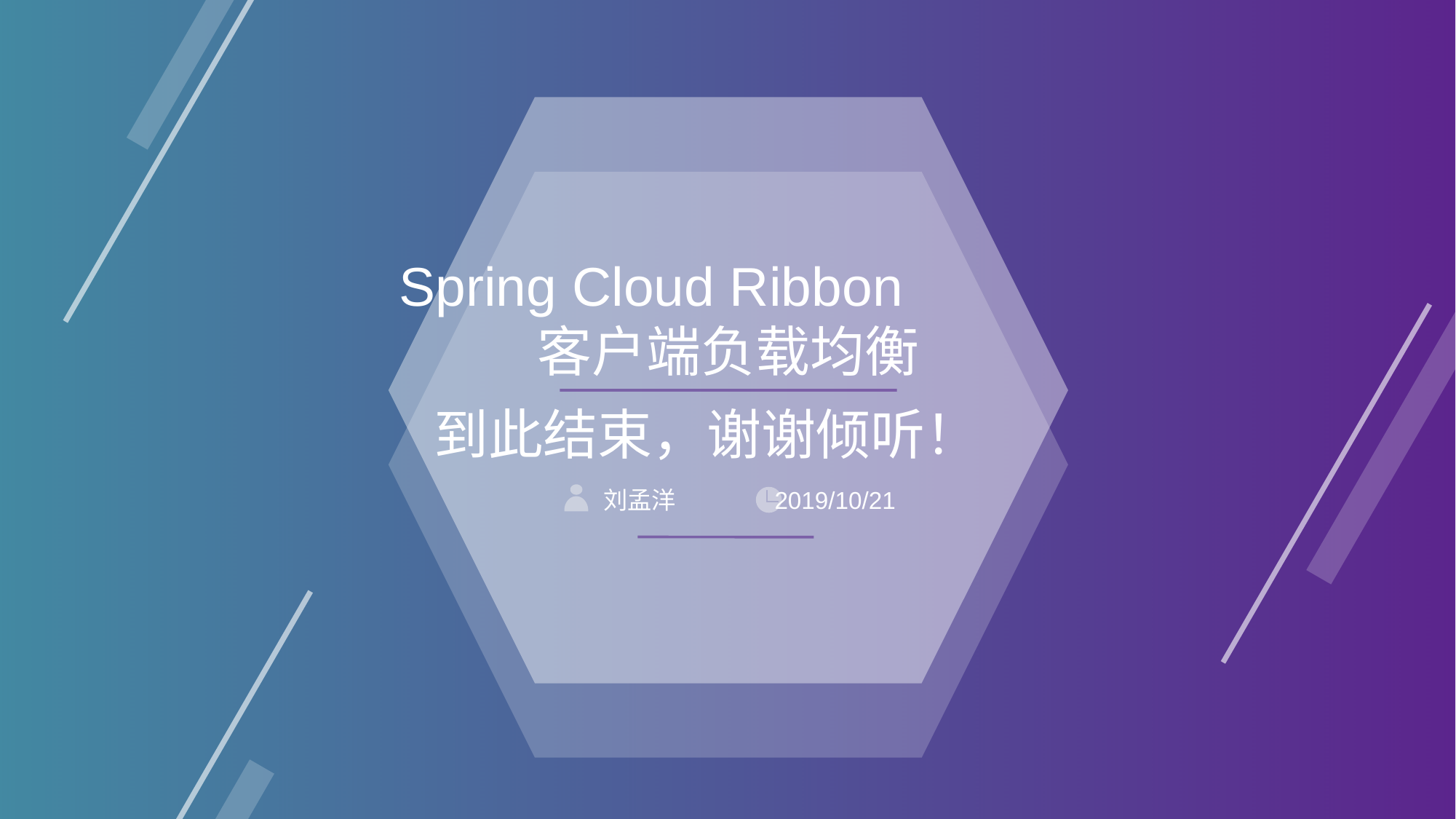

Spring Cloud Ribbon
客户端负载均衡

到此结束，谢谢倾听！
刘孟洋                 2019/10/21